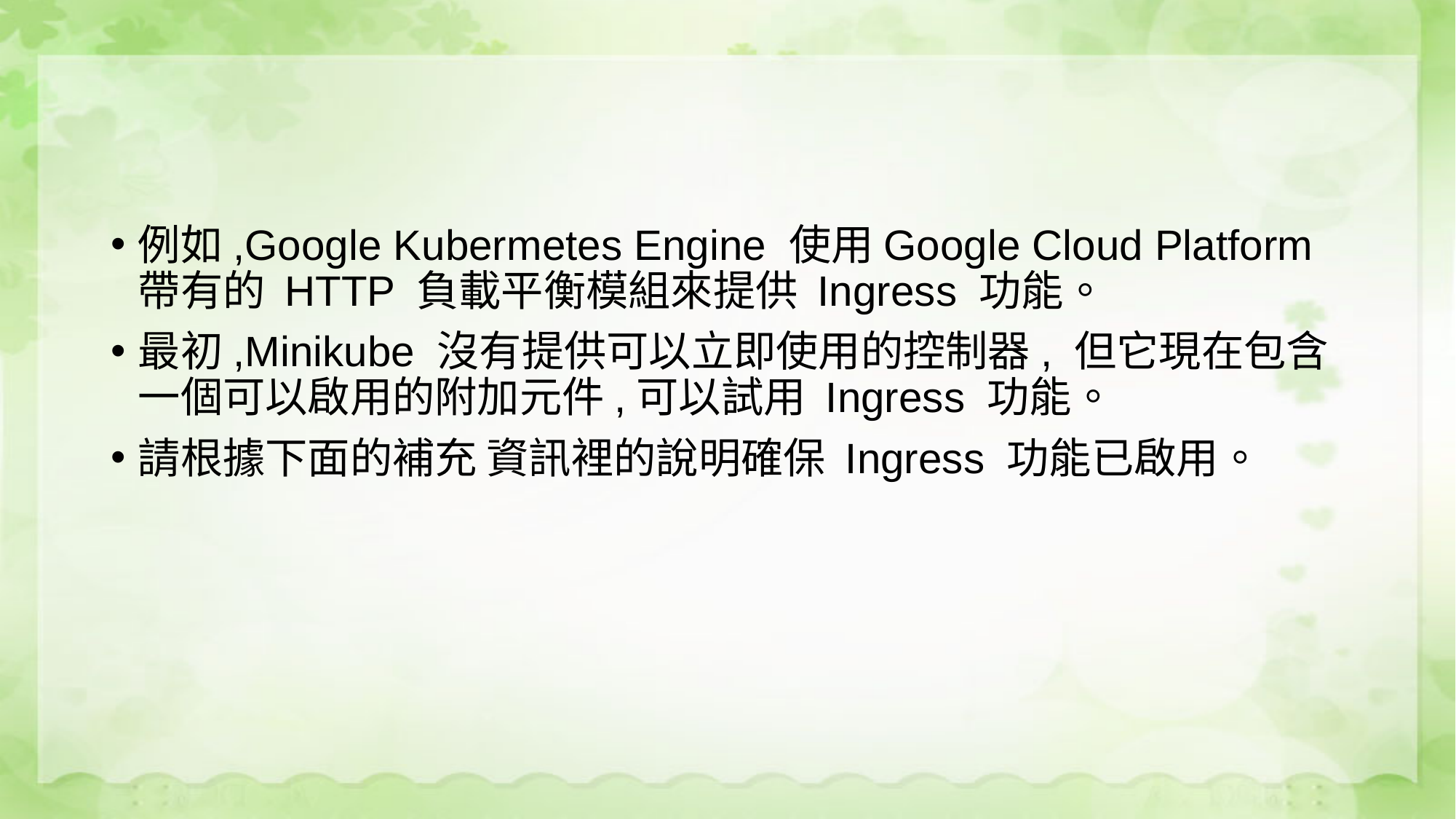

#
例如,Google Kubermetes Engine 使用Google Cloud Platform 帶有的 HTTP 負載平衡模組來提供 Ingress 功能。
最初,Minikube 沒有提供可以立即使用的控制器, 但它現在包含一個可以啟用的附加元件,可以試用 Ingress 功能。
請根據下面的補充 資訊裡的說明確保 Ingress 功能已啟用。